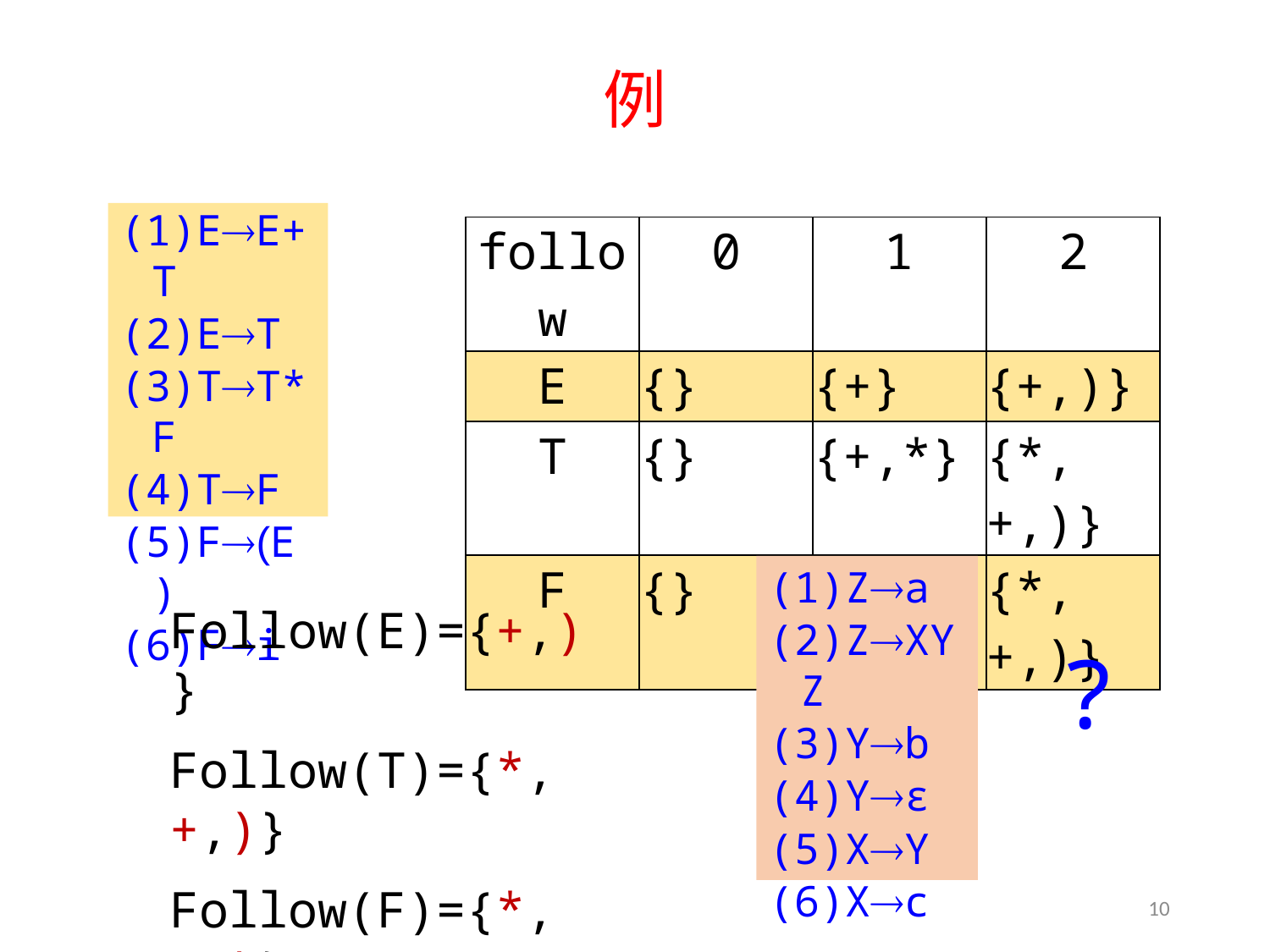

# 例
(1)E→E+T
(2)E→T
(3)T→T*F
(4)T→F
(5)F→(E)
(6)F→i
| follow | 0 | 1 | 2 |
| --- | --- | --- | --- |
| E | {} | {+} | {+,)} |
| T | {} | {+,\*} | {\*,+,)} |
| F | {} | {+,\*} | {\*,+,)} |
(1)Z→a
(2)Z→XYZ
(3)Y→b
(4)Y→ε
(5)X→Y
(6)X→c
?
Follow(E)={+,)}
Follow(T)={*,+,)}
Follow(F)={*,+,)}

10